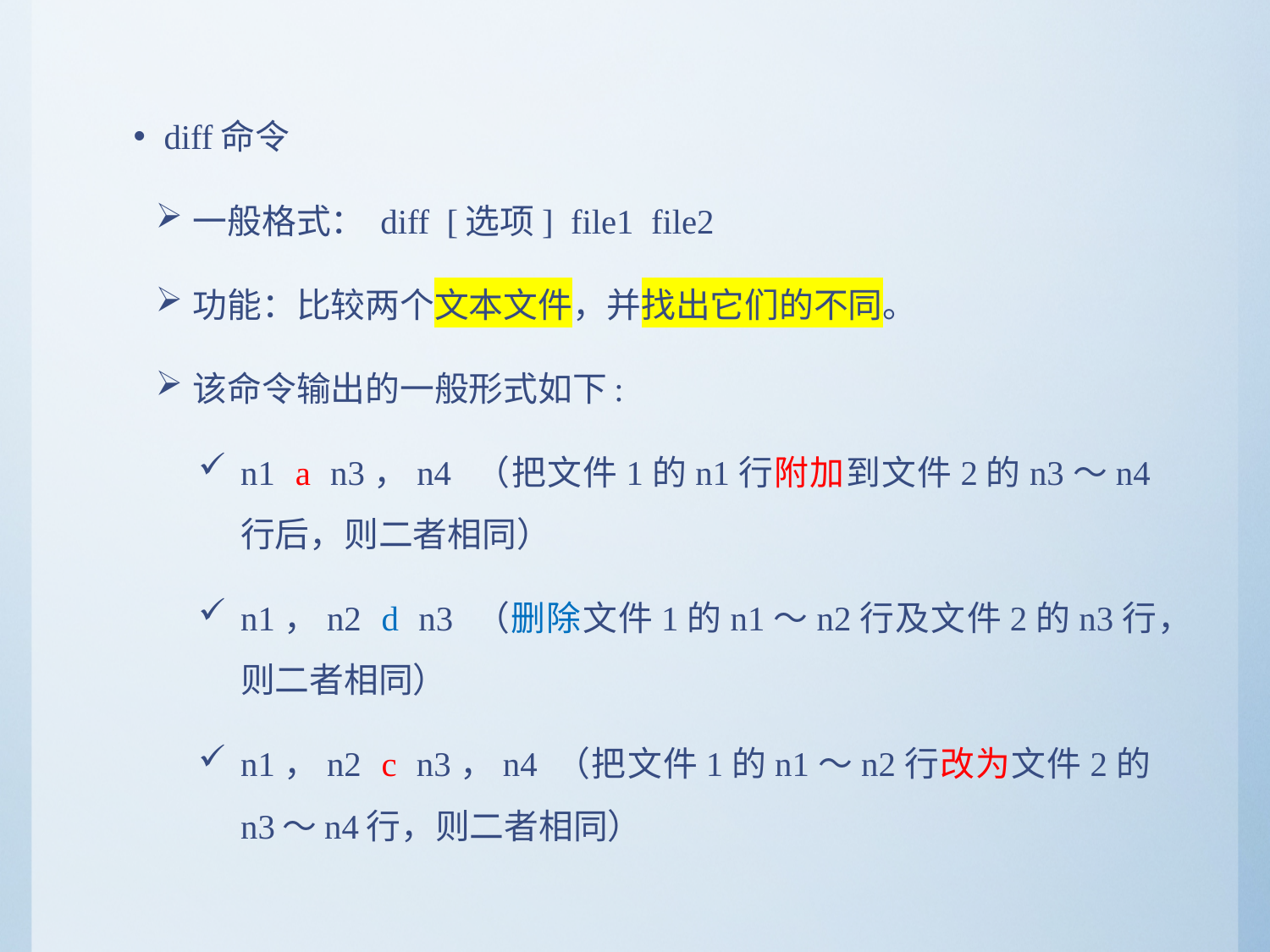

diff命令
一般格式： diff  [选项]  file1  file2
功能：比较两个文本文件，并找出它们的不同。
该命令输出的一般形式如下:
n1  a  n3，n4	（把文件1的n1行附加到文件2的n3～n4行后，则二者相同）
n1，n2  d  n3	（删除文件1的n1～n2行及文件2的n3行，则二者相同）
n1，n2  c  n3，n4 （把文件1的n1～n2行改为文件2的n3～n4行，则二者相同）